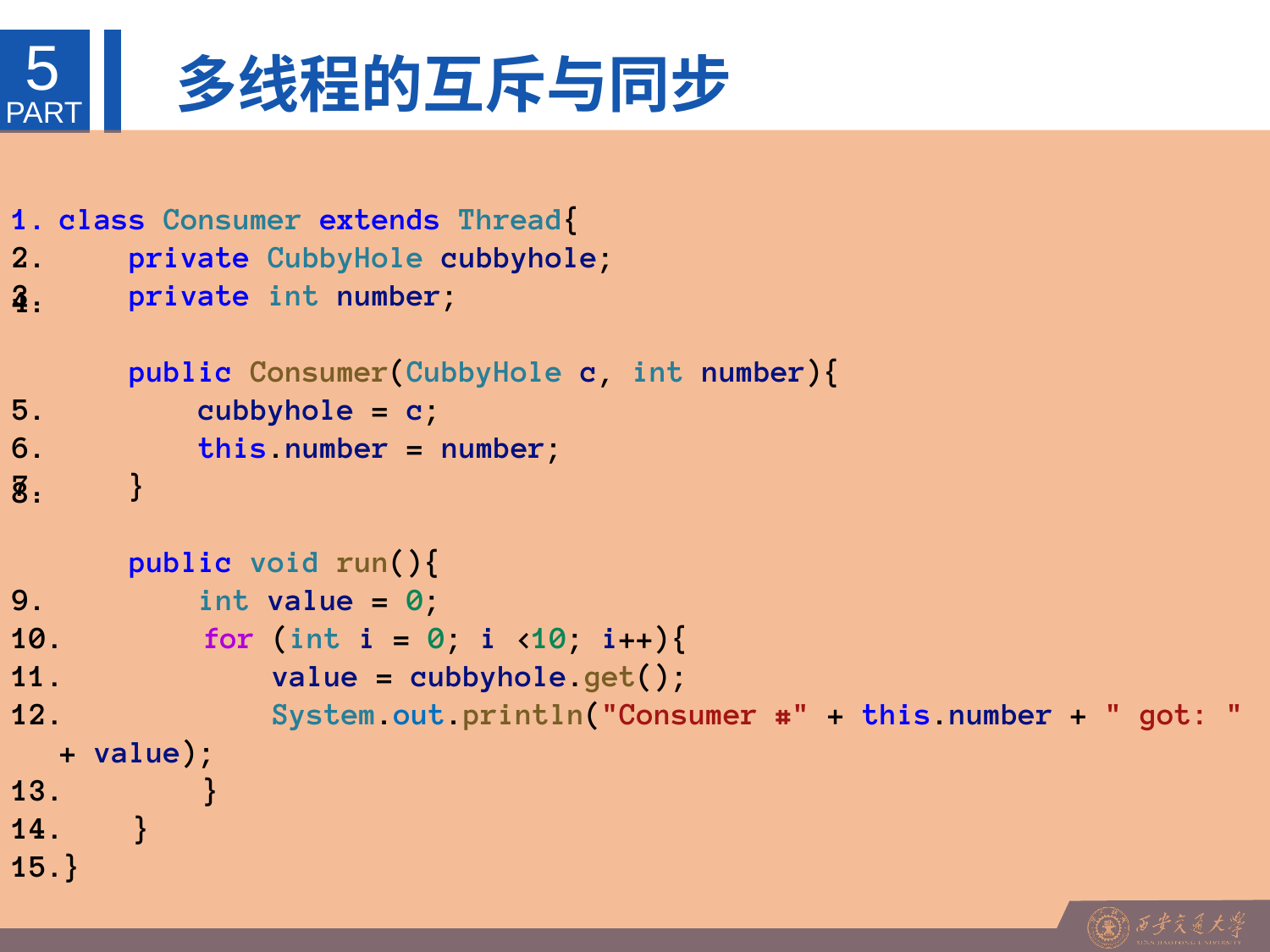

5
 多线程的互斥与同步
PART
class Consumer extends Thread{
    private CubbyHole cubbyhole;
    private int number;
    public Consumer(CubbyHole c, int number){
        cubbyhole = c;
        this.number = number;
    }
    public void run(){
        int value = 0;
        for (int i = 0; i <10; i++){
            value = cubbyhole.get();
            System.out.println("Consumer #" + this.number + " got: " + value);
        }
    }
}